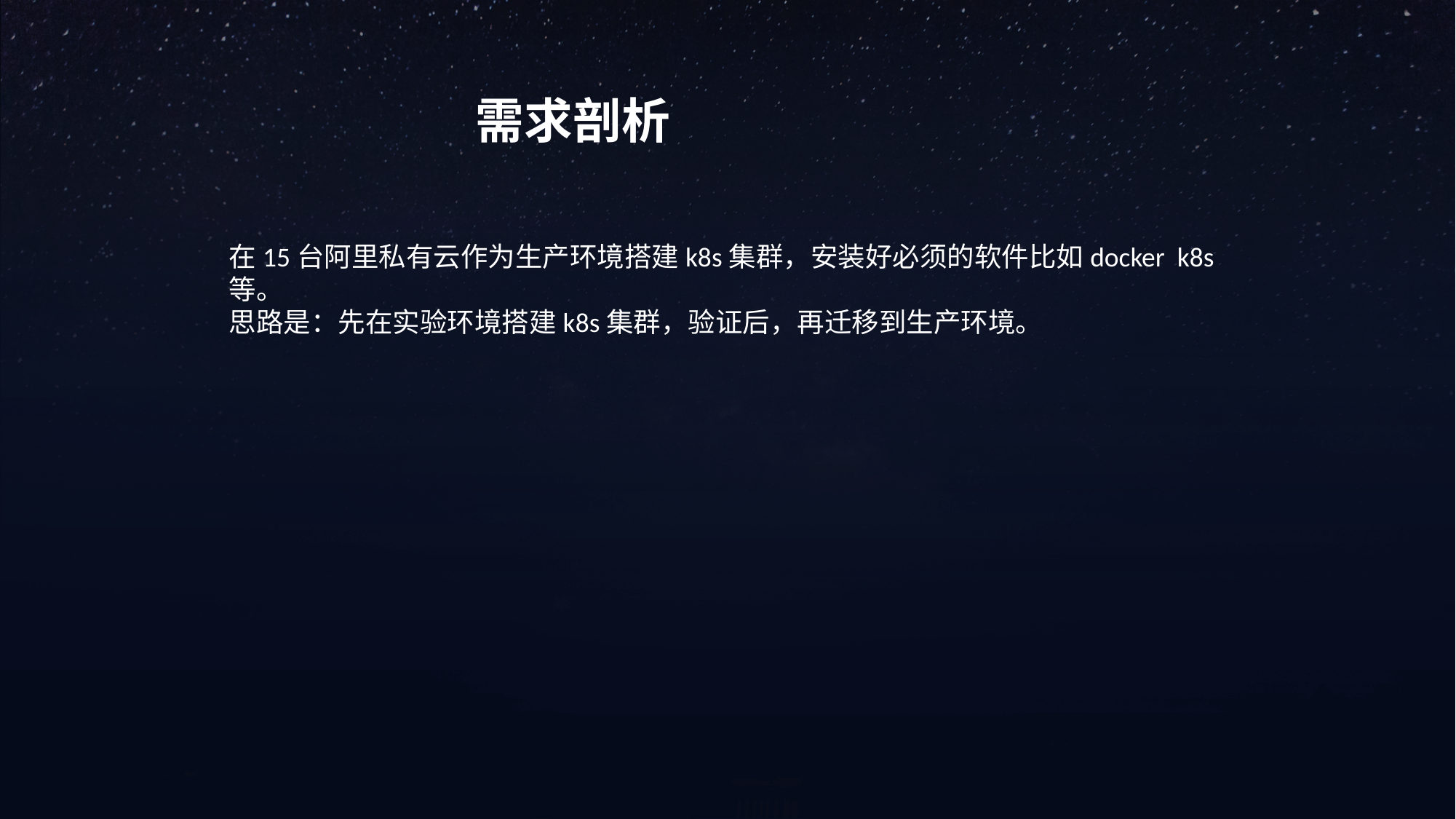

需求剖析
在15台阿里私有云作为生产环境搭建k8s集群，安装好必须的软件比如docker  k8s等。
思路是：先在实验环境搭建k8s集群，验证后，再迁移到生产环境。